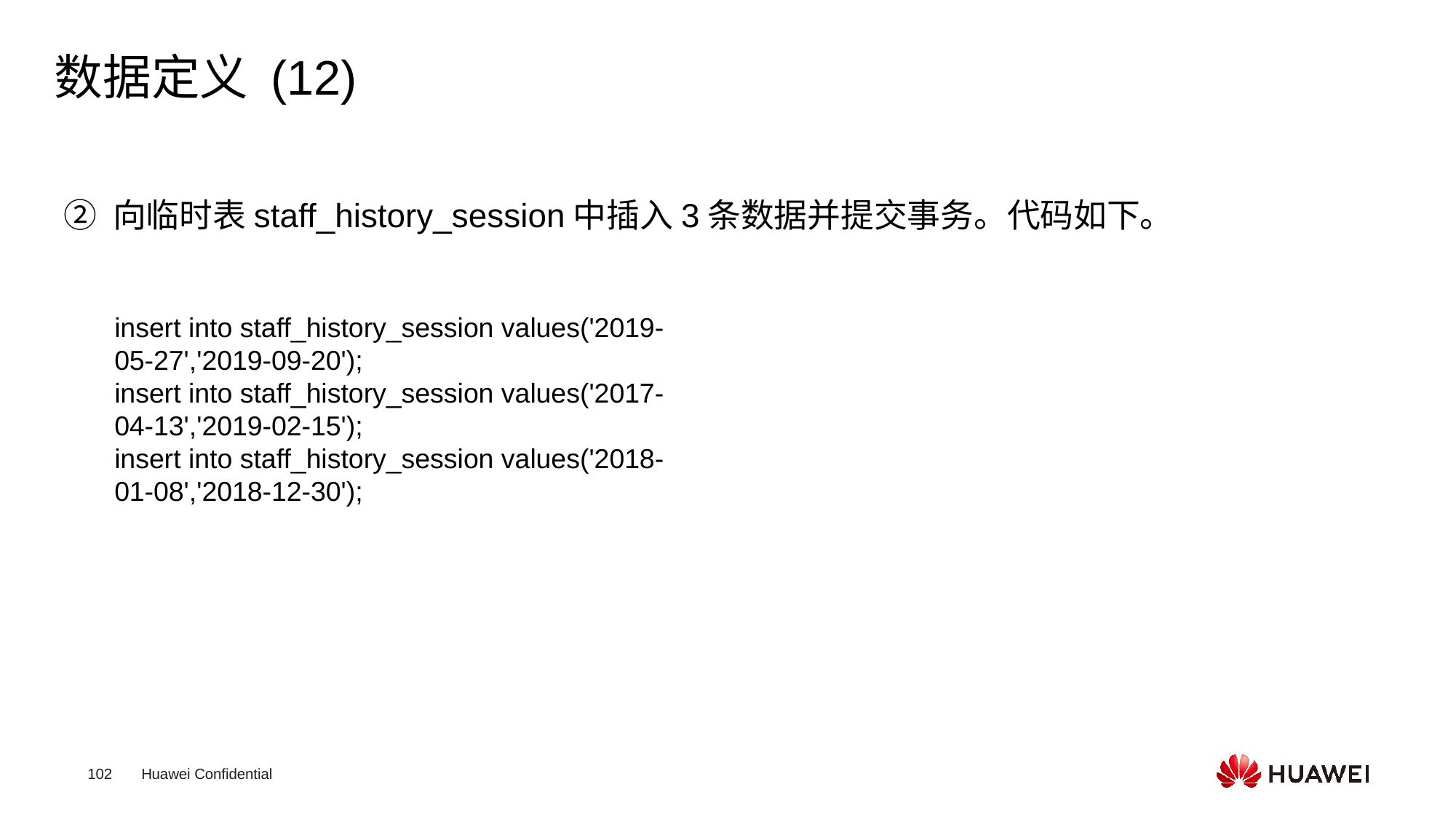

# 数据定义 (12)
② 向临时表staff_history_session中插入3条数据并提交事务。代码如下。
insert into staff_history_session values('2019-05-27','2019-09-20');insert into staff_history_session values('2017-04-13','2019-02-15');insert into staff_history_session values('2018-01-08','2018-12-30');